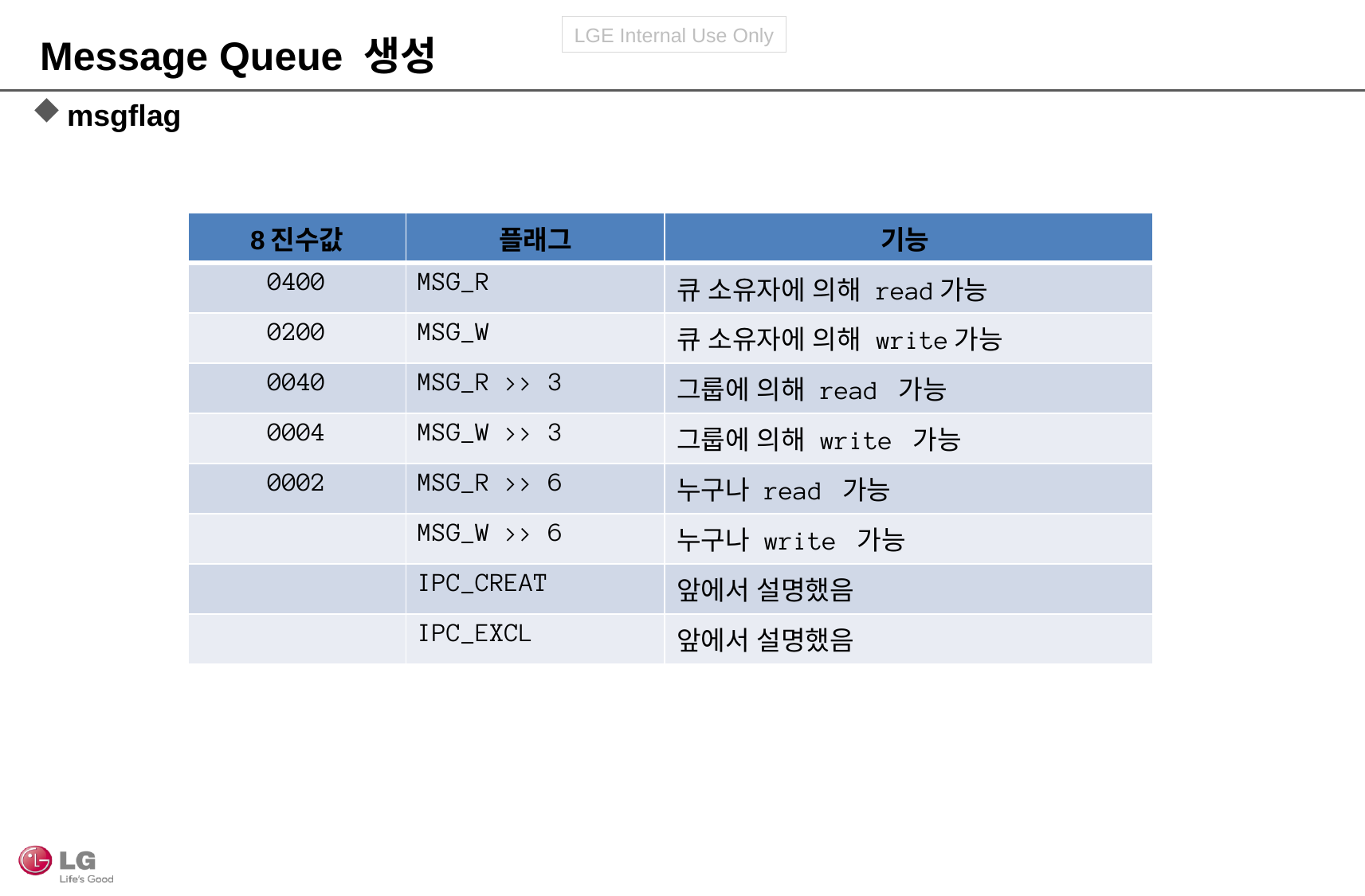

Message Queue 생성

msgflag

| 8진수값 | 플래그 | 기능 |
| --- | --- | --- |
| 0400 | MSG\_R | 큐 소유자에 의해 read가능 |
| 0200 | MSG\_W | 큐 소유자에 의해 write가능 |
| 0040 | MSG\_R >> 3 | 그룹에 의해 read 가능 |
| 0004 | MSG\_W >> 3 | 그룹에 의해 write 가능 |
| 0002 | MSG\_R >> 6 | 누구나 read 가능 |
|  | MSG\_W >> 6 | 누구나 write 가능 |
|  | IPC\_CREAT | 앞에서 설명했음 |
|  | IPC\_EXCL | 앞에서 설명했음 |